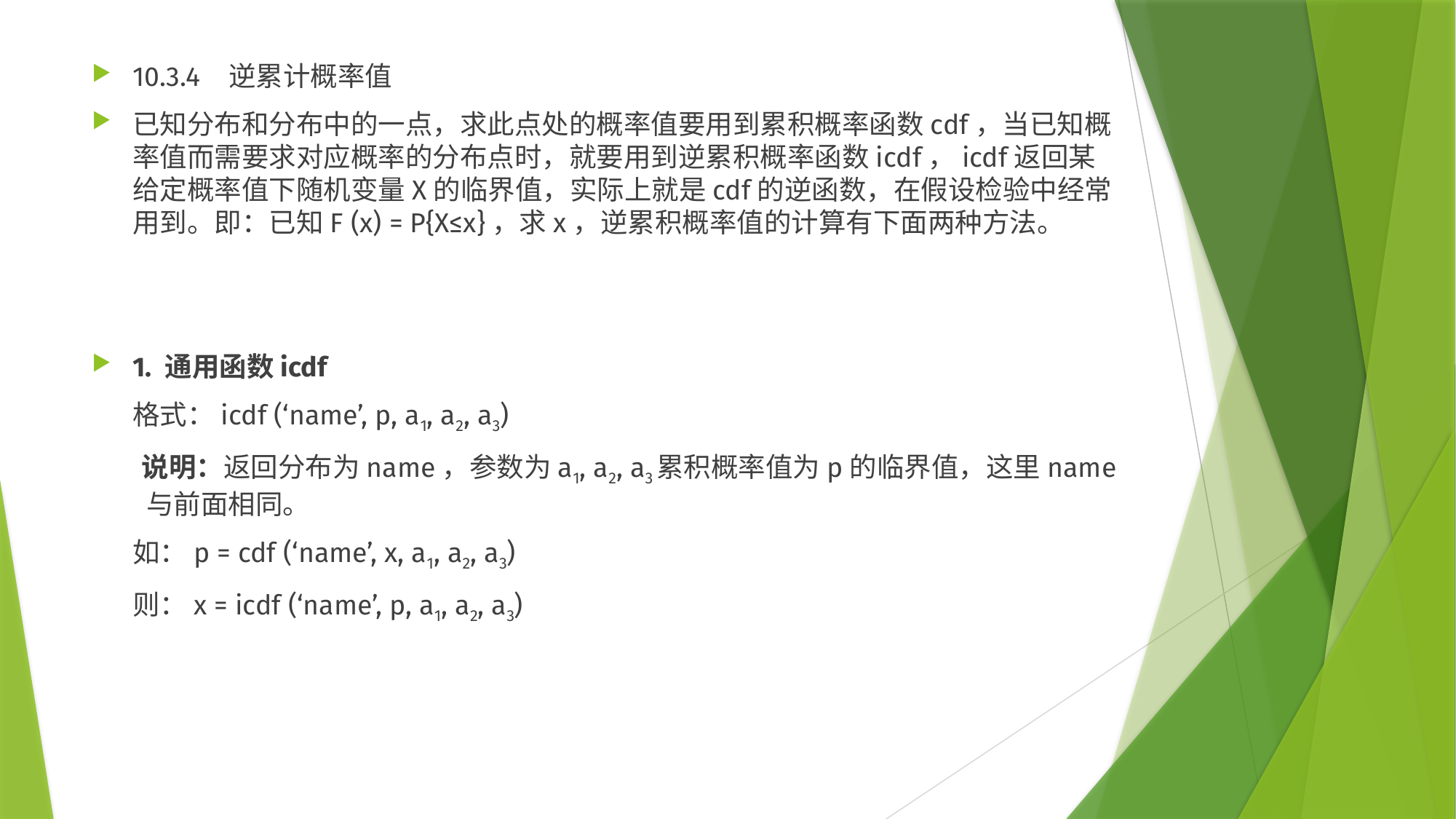

10.3.4   逆累计概率值
已知分布和分布中的一点，求此点处的概率值要用到累积概率函数cdf，当已知概率值而需要求对应概率的分布点时，就要用到逆累积概率函数icdf，icdf返回某给定概率值下随机变量X的临界值，实际上就是cdf的逆函数，在假设检验中经常用到。即：已知F (x) = P{X≤x}，求x，逆累积概率值的计算有下面两种方法。

1. 通用函数icdf
	格式：icdf (‘name’, p, a1, a2, a3)
       说明：返回分布为name，参数为a1, a2, a3累积概率值为p的临界值，这里name  与前面相同。
	如：p = cdf (‘name’, x, a1, a2, a3)
	则：x = icdf (‘name’, p, a1, a2, a3)